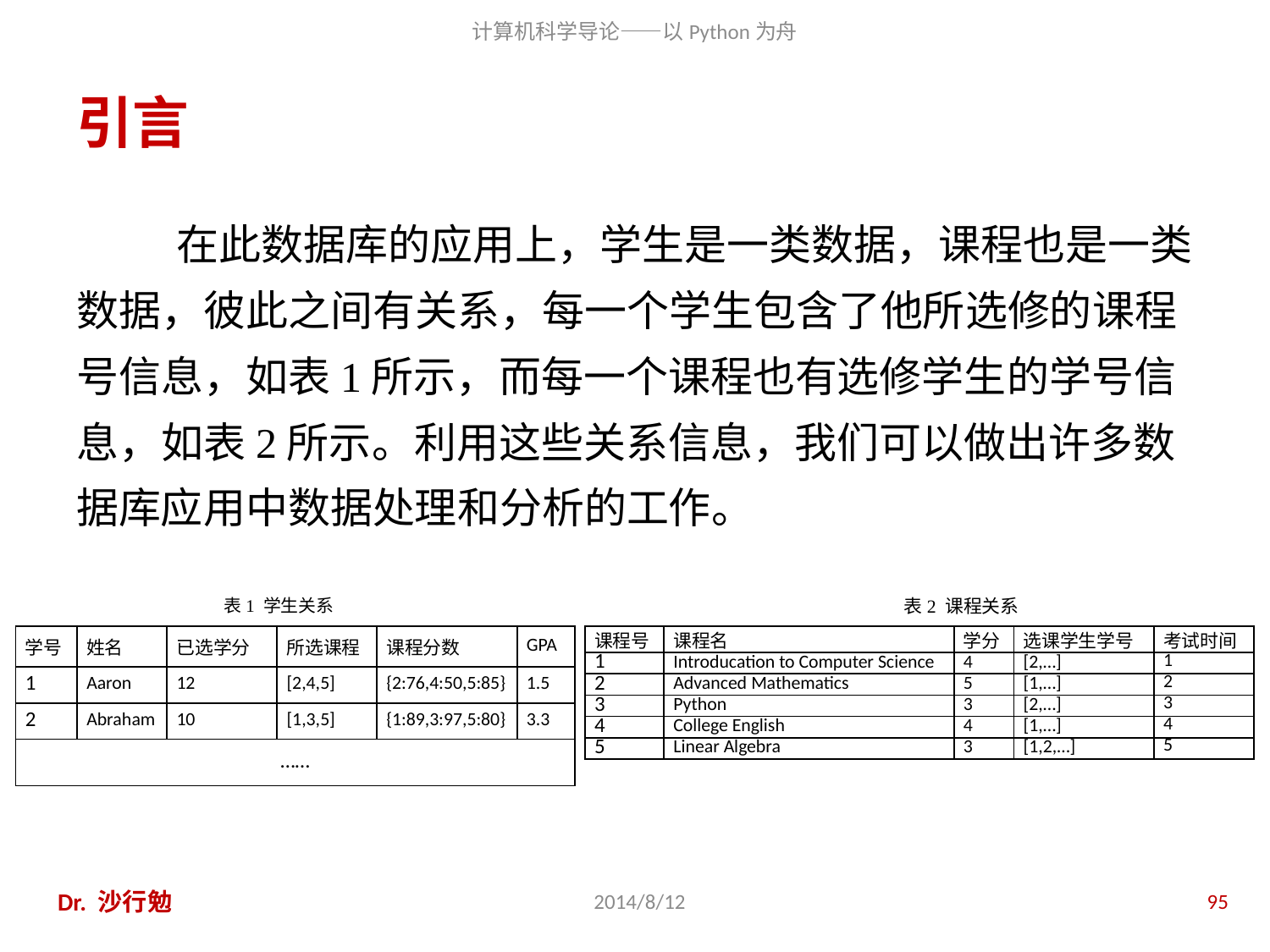

# 引言
在此数据库的应用上，学生是一类数据，课程也是一类数据，彼此之间有关系，每一个学生包含了他所选修的课程号信息，如表1所示，而每一个课程也有选修学生的学号信息，如表2所示。利用这些关系信息，我们可以做出许多数据库应用中数据处理和分析的工作。
表1 学生关系
表2 课程关系
| 学号 | 姓名 | 已选学分 | 所选课程 | 课程分数 | GPA |
| --- | --- | --- | --- | --- | --- |
| 1 | Aaron | 12 | [2,4,5] | {2:76,4:50,5:85} | 1.5 |
| 2 | Abraham | 10 | [1,3,5] | {1:89,3:97,5:80} | 3.3 |
| …… |  |  |  |  |  |
| 课程号 | 课程名 | 学分 | 选课学生学号 | 考试时间 |
| --- | --- | --- | --- | --- |
| 1 | Introducation to Computer Science | 4 | [2,…] | 1 |
| 2 | Advanced Mathematics | 5 | [1,…] | 2 |
| 3 | Python | 3 | [2,…] | 3 |
| 4 | College English | 4 | [1,…] | 4 |
| 5 | Linear Algebra | 3 | [1,2,…] | 5 |
Dr. 沙行勉
2014/8/12
95